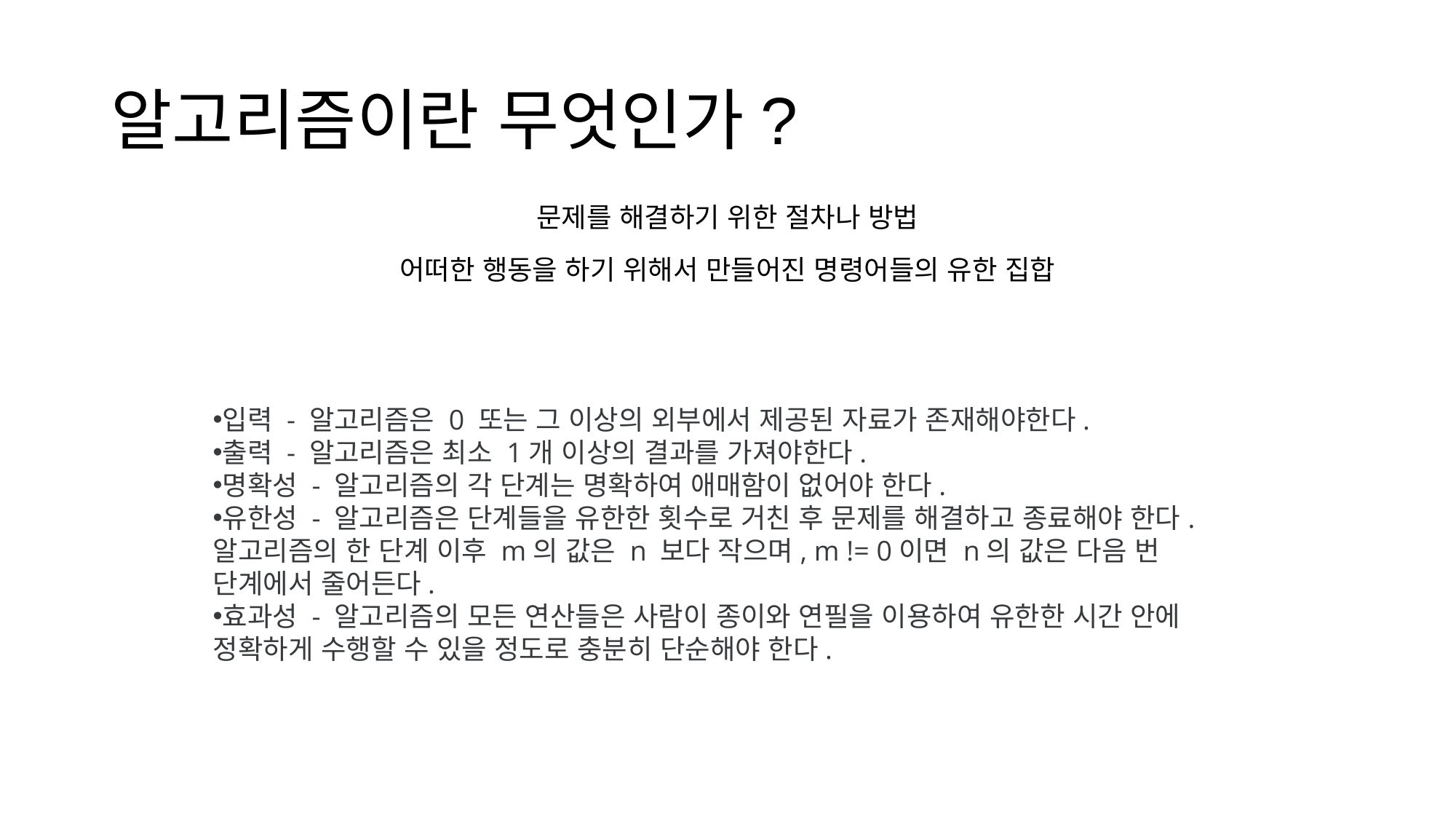

# 알고리즘이란 무엇인가?
문제를 해결하기 위한 절차나 방법
어떠한 행동을 하기 위해서 만들어진 명령어들의 유한 집합
입력 - 알고리즘은 0 또는 그 이상의 외부에서 제공된 자료가 존재해야한다.
출력 - 알고리즘은 최소 1개 이상의 결과를 가져야한다.
명확성 - 알고리즘의 각 단계는 명확하여 애매함이 없어야 한다.
유한성 - 알고리즘은 단계들을 유한한 횟수로 거친 후 문제를 해결하고 종료해야 한다. 알고리즘의 한 단계 이후 m의 값은 n 보다 작으며, m != 0이면 n의 값은 다음 번 단계에서 줄어든다.
효과성 - 알고리즘의 모든 연산들은 사람이 종이와 연필을 이용하여 유한한 시간 안에 정확하게 수행할 수 있을 정도로 충분히 단순해야 한다.